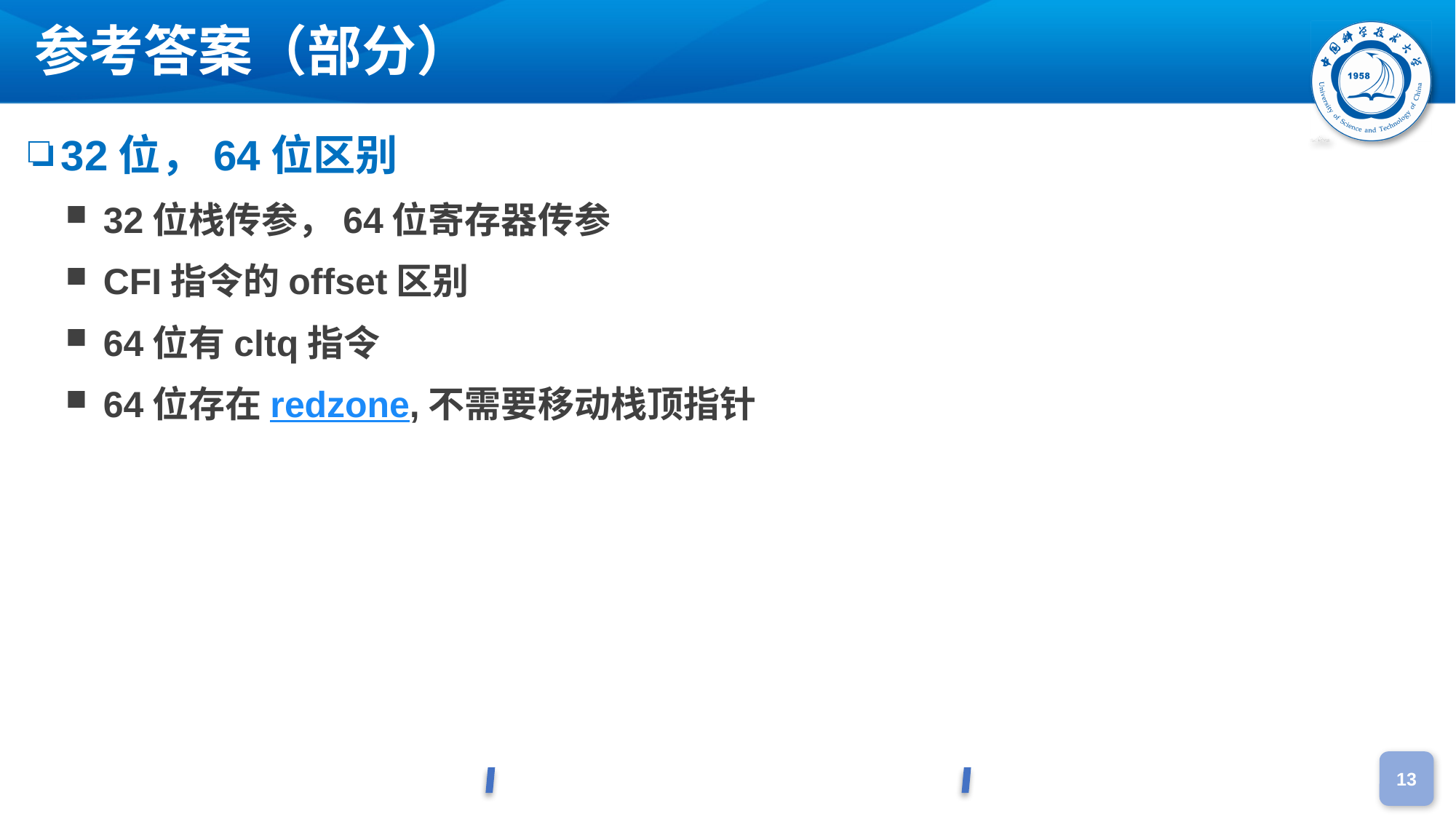

# 参考答案（部分）
32位，64位区别
32位栈传参，64位寄存器传参
CFI指令的offset区别
64位有cltq指令
64位存在redzone,不需要移动栈顶指针